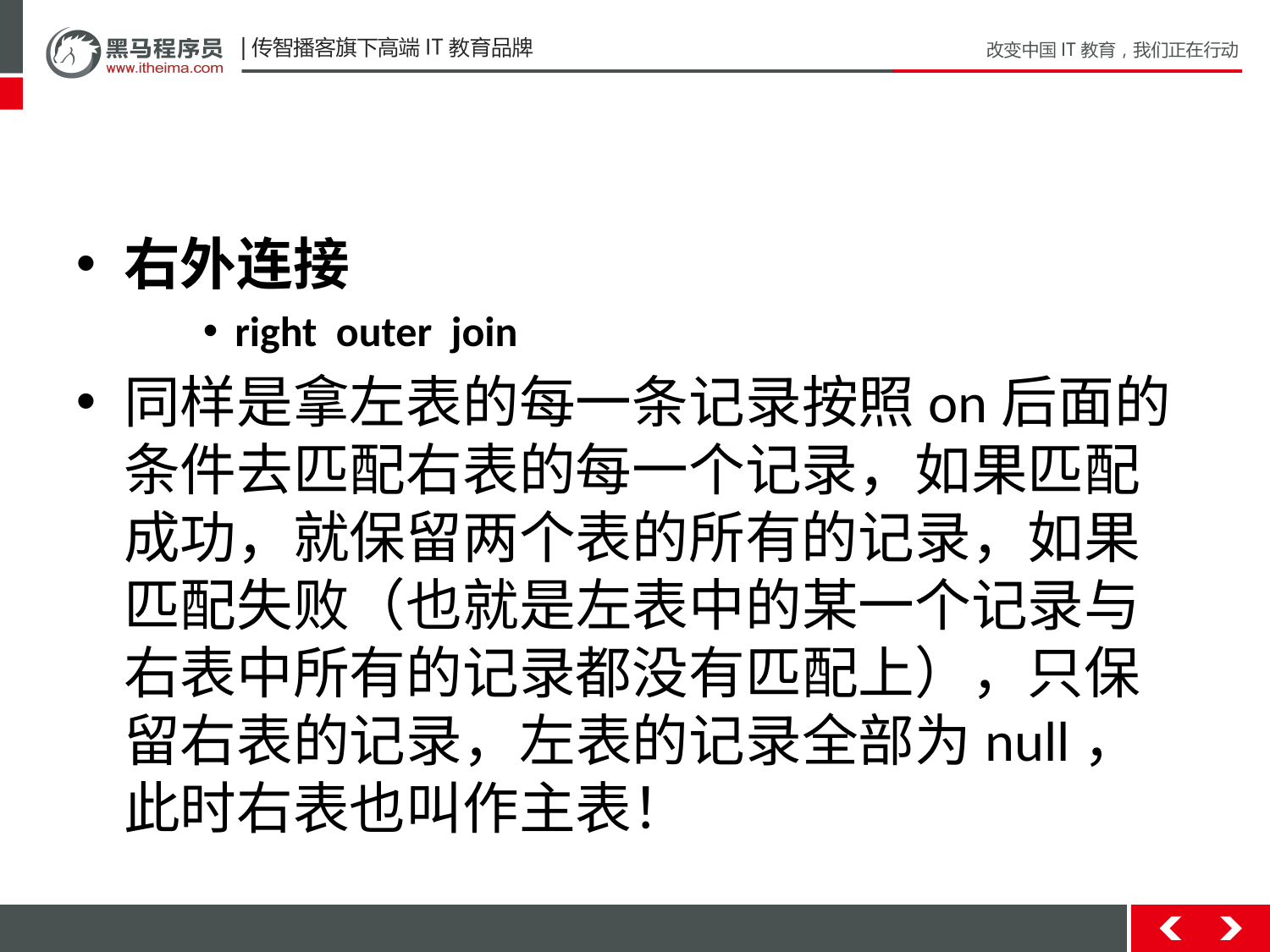

#
右外连接
right  outer  join
同样是拿左表的每一条记录按照on后面的条件去匹配右表的每一个记录，如果匹配成功，就保留两个表的所有的记录，如果匹配失败（也就是左表中的某一个记录与右表中所有的记录都没有匹配上），只保留右表的记录，左表的记录全部为null，此时右表也叫作主表！